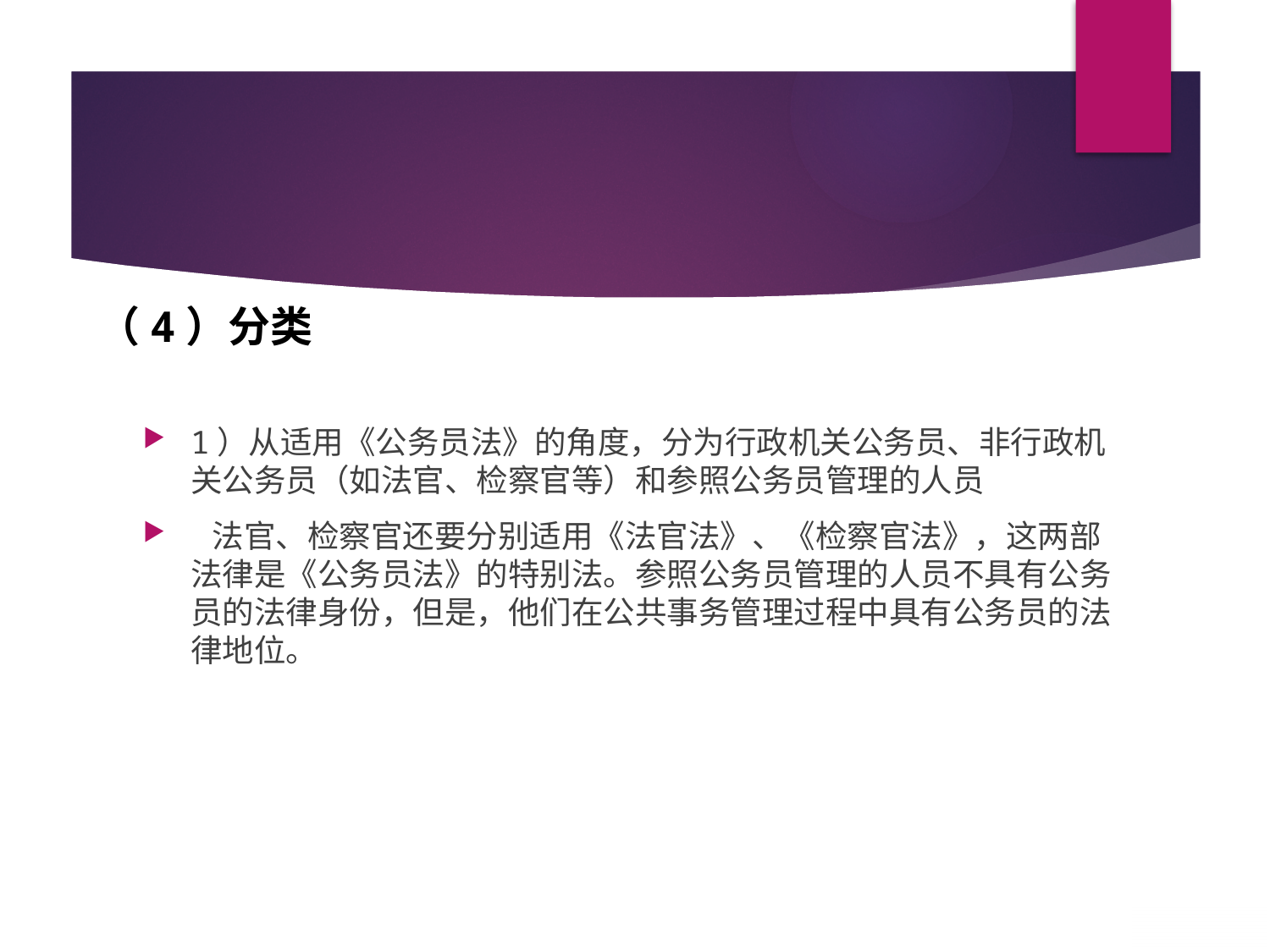

# （4）分类
1）从适用《公务员法》的角度，分为行政机关公务员、非行政机关公务员（如法官、检察官等）和参照公务员管理的人员
  法官、检察官还要分别适用《法官法》、《检察官法》，这两部法律是《公务员法》的特别法。参照公务员管理的人员不具有公务员的法律身份，但是，他们在公共事务管理过程中具有公务员的法律地位。